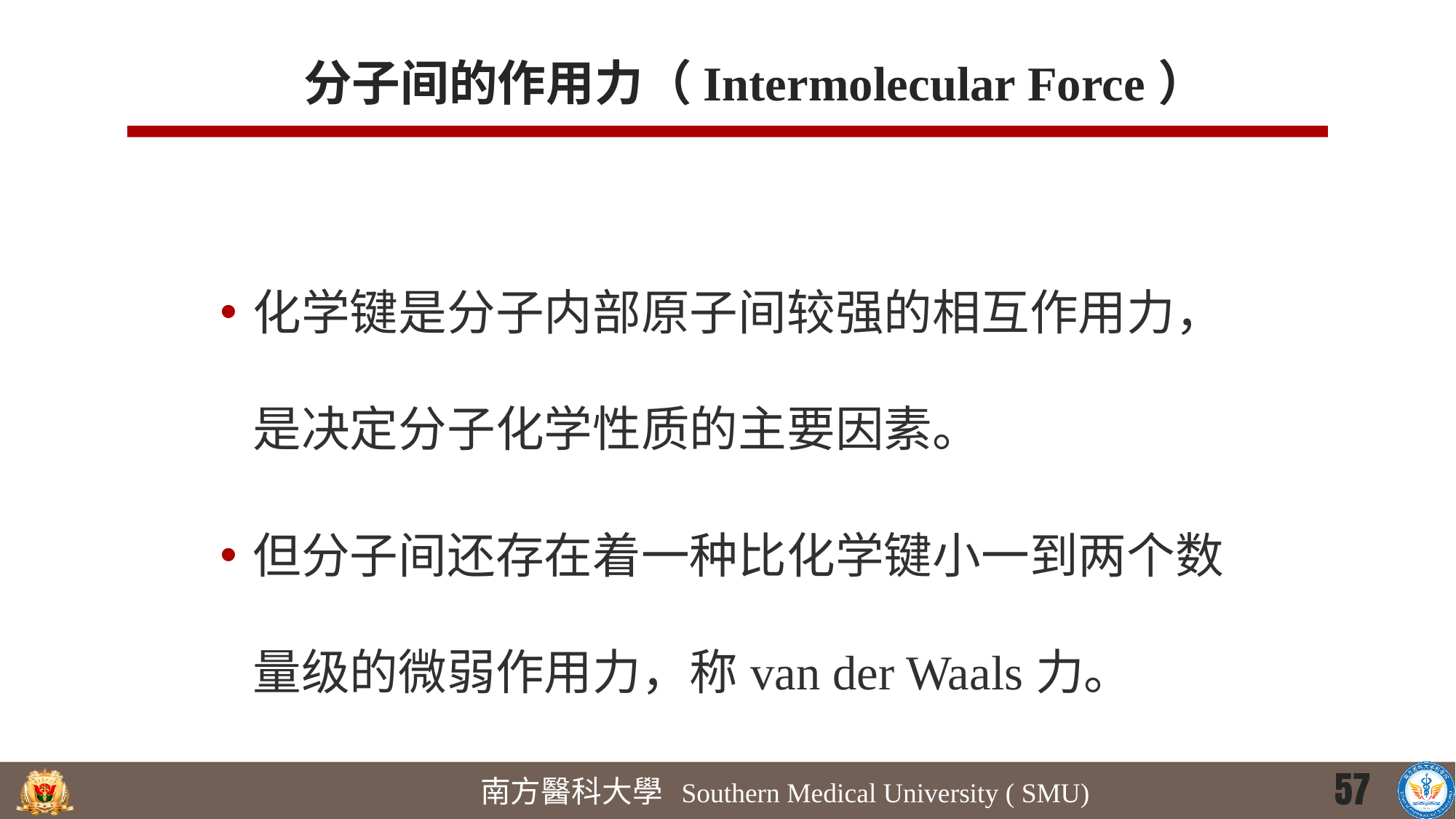

# 分子间的作用力（Intermolecular Force）
化学键是分子内部原子间较强的相互作用力，是决定分子化学性质的主要因素。
但分子间还存在着一种比化学键小一到两个数量级的微弱作用力，称van der Waals力。
57